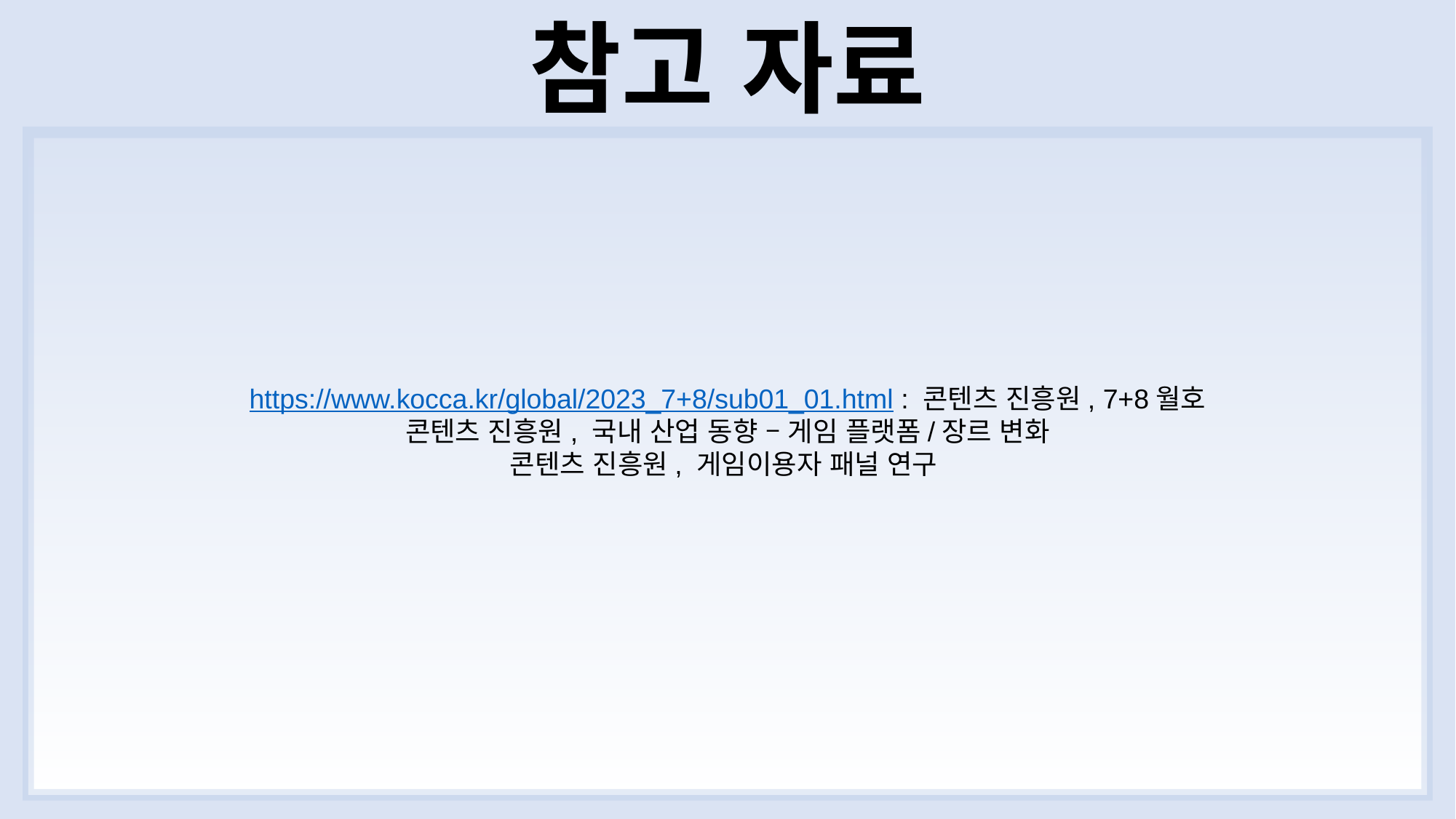

참고 자료
https://www.kocca.kr/global/2023_7+8/sub01_01.html : 콘텐츠 진흥원, 7+8월호
콘텐츠 진흥원, 국내 산업 동향 – 게임 플랫폼/장르 변화
콘텐츠 진흥원, 게임이용자 패널 연구